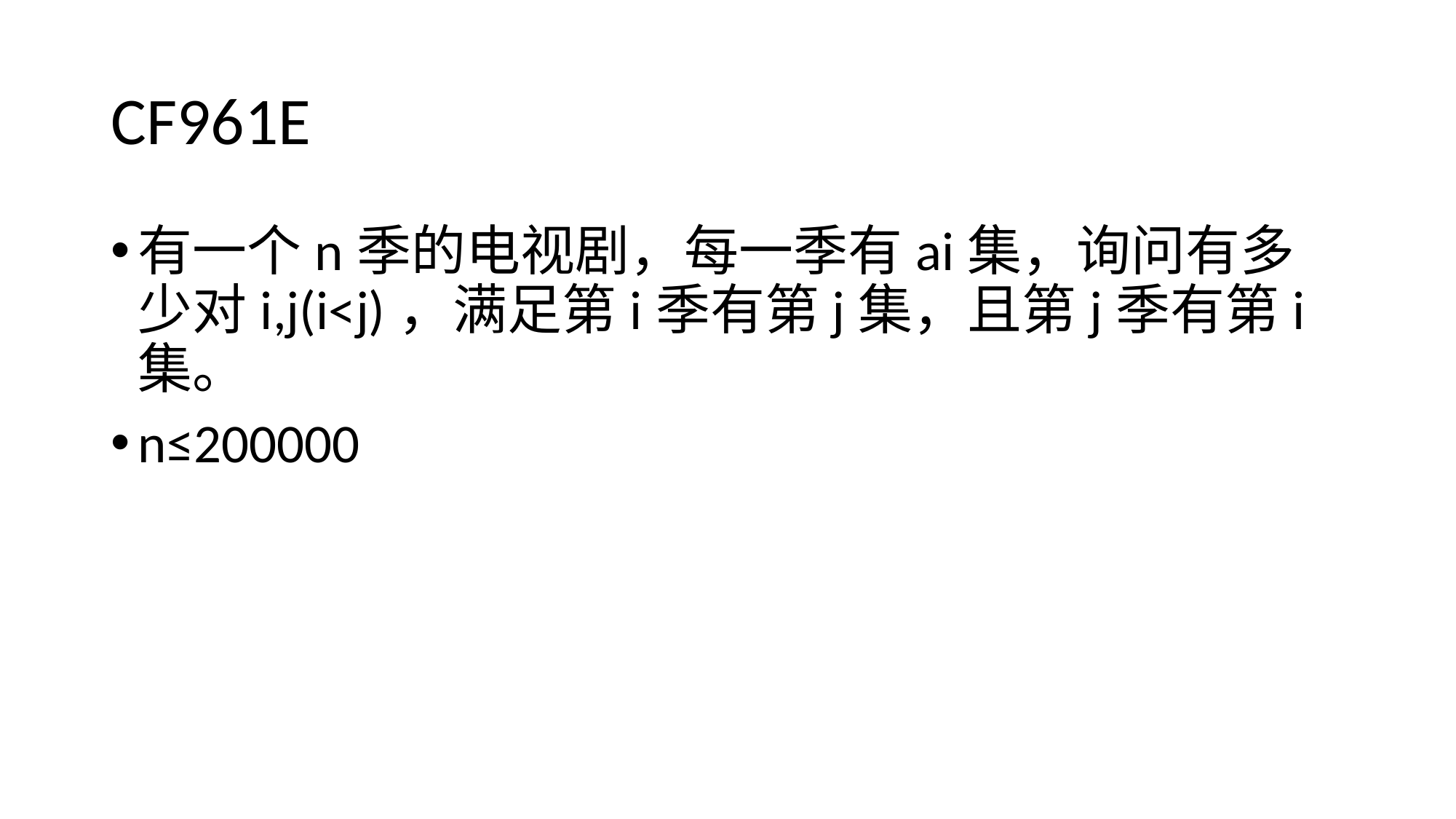

# CF961E
有一个n季的电视剧，每一季有ai集，询问有多少对i,j(i<j)，满足第i季有第j集，且第j季有第i集。
n≤200000